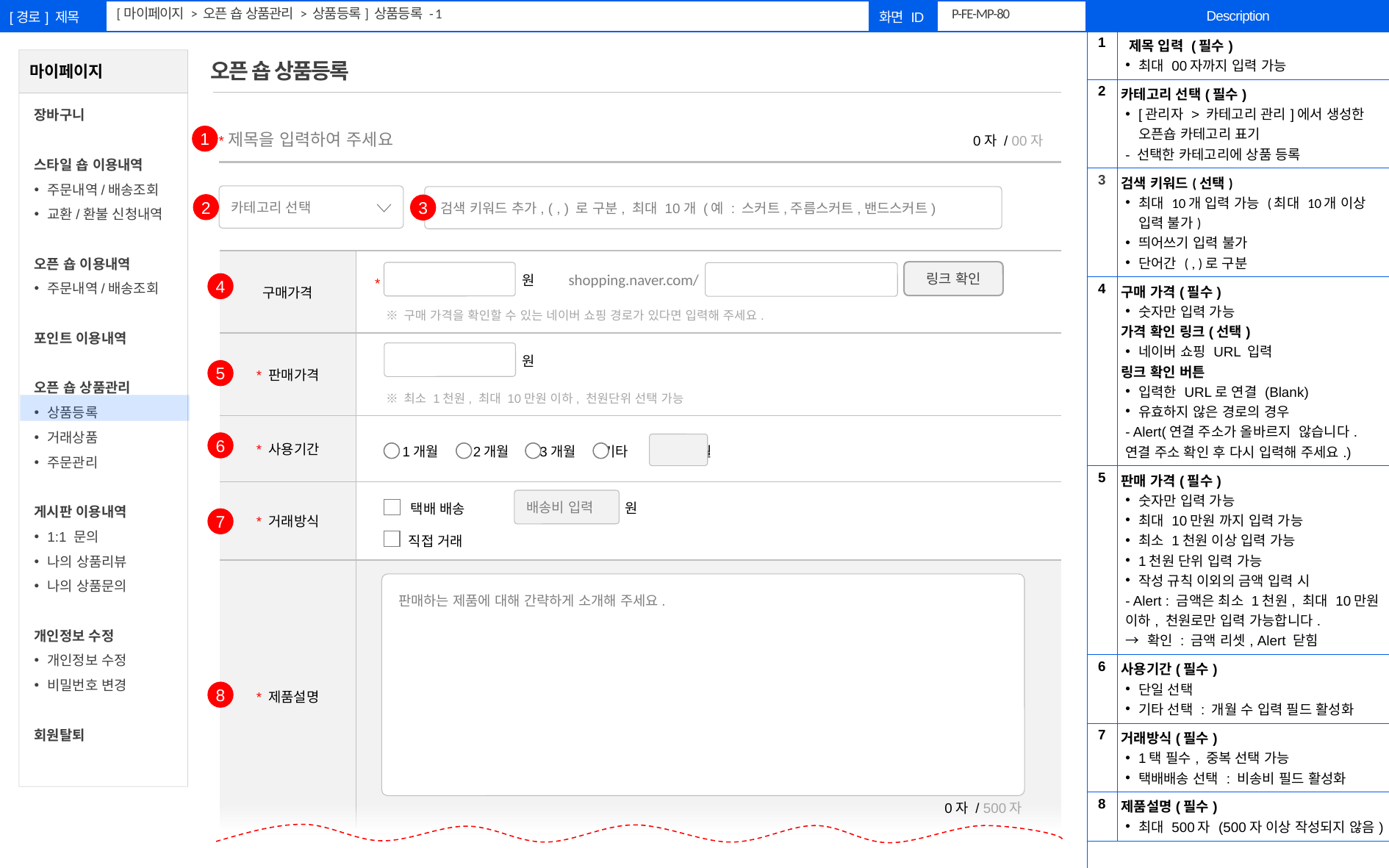

[마이페이지 > 오픈 숍 상품관리 > 상품등록] 상품등록 - 1
# P-FE-MP-80
| 1 | 제목 입력 (필수) 최대 00자까지 입력 가능 |
| --- | --- |
| 2 | 카테고리 선택(필수) [관리자 > 카테고리 관리]에서 생성한 오픈숍 카테고리 표기 - 선택한 카테고리에 상품 등록 |
| 3 | 검색 키워드(선택) 최대 10개 입력 가능 (최대 10개 이상 입력 불가) 띄어쓰기 입력 불가 단어간 ( , )로 구분 |
| 4 | 구매 가격(필수) 숫자만 입력 가능 가격 확인 링크(선택) 네이버 쇼핑 URL 입력 링크 확인 버튼 입력한 URL로 연결 (Blank) 유효하지 않은 경로의 경우 - Alert(연결 주소가 올바르지 않습니다. 연결 주소 확인 후 다시 입력해 주세요.) |
| 5 | 판매 가격(필수) 숫자만 입력 가능 최대 10만원 까지 입력 가능 최소 1천원 이상 입력 가능 1천원 단위 입력 가능 작성 규칙 이외의 금액 입력 시 - Alert : 금액은 최소 1천원, 최대 10만원 이하, 천원로만 입력 가능합니다. → 확인 : 금액 리셋, Alert 닫힘 |
| 6 | 사용기간(필수) 단일 선택 기타 선택 : 개월 수 입력 필드 활성화 |
| 7 | 거래방식(필수) 1택 필수, 중복 선택 가능 택배배송 선택 : 비송비 필드 활성화 |
| 8 | 제품설명(필수) 최대 500자 (500자 이상 작성되지 않음) |
|  |  |
오픈 숍 상품등록
제목을 입력하여 주세요
1
*
0자 / 00자
  카테고리 선택
   검색 키워드 추가, ( , ) 로 구분, 최대 10개 (예 : 스커트,주름스커트,밴드스커트)
2
3

| 구매가격 |  |
| --- | --- |
| \* 판매가격 |  |
| \* 사용기간 |  |
| \* 거래방식 |  |
| \* 제품설명 |  |
링크 확인

shopping.naver.com/
원
*
4
※ 구매 가격을 확인할 수 있는 네이버 쇼핑 경로가 있다면 입력해 주세요.

원
5
※ 최소 1천원, 최대 10만원 이하, 천원단위 선택 가능

6

1개월        2개월       3개월       기타               개월

  배송비 입력
원
 택배 배송

7
직접 거래

   판매하는 제품에 대해 간략하게 소개해 주세요.
8
0자 / 500자